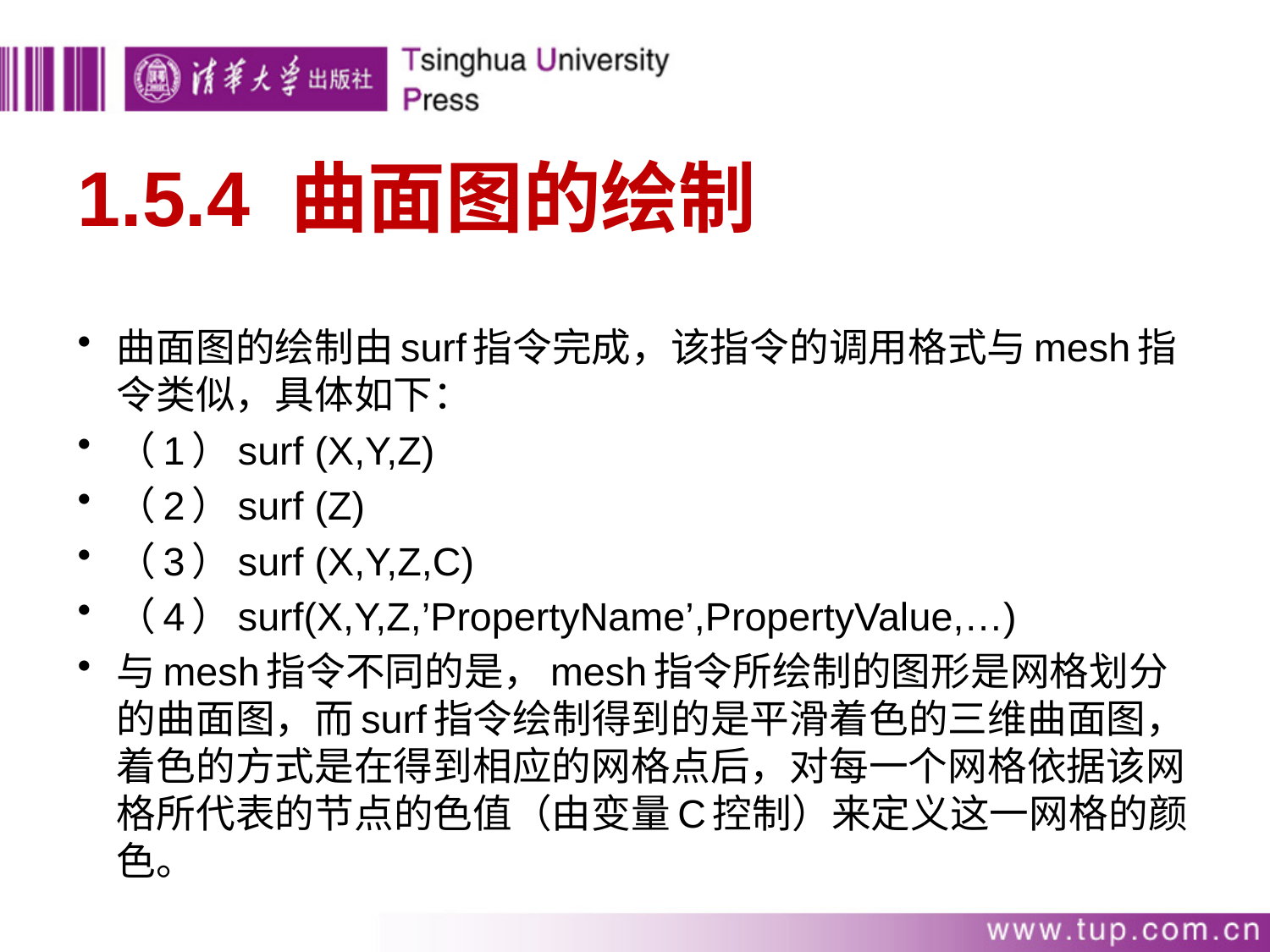

# 1.5.4 曲面图的绘制
曲面图的绘制由surf指令完成，该指令的调用格式与mesh指令类似，具体如下：
（1）surf (X,Y,Z)
（2）surf (Z)
（3）surf (X,Y,Z,C)
（4）surf(X,Y,Z,’PropertyName’,PropertyValue,…)
与mesh指令不同的是，mesh指令所绘制的图形是网格划分的曲面图，而surf指令绘制得到的是平滑着色的三维曲面图，着色的方式是在得到相应的网格点后，对每一个网格依据该网格所代表的节点的色值（由变量C控制）来定义这一网格的颜色。